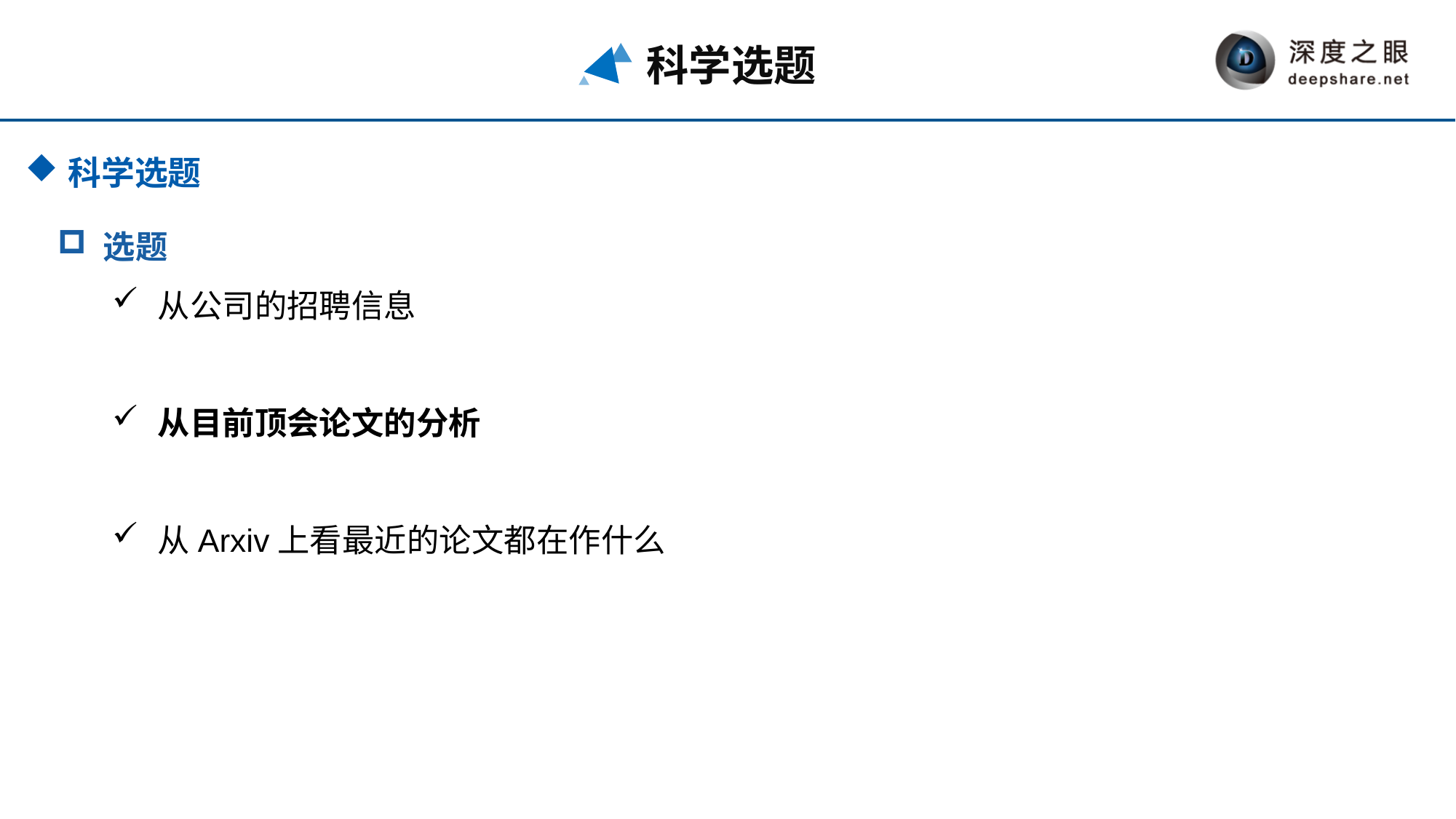

科学选题

科学选题
选题
从公司的招聘信息

从目前顶会论文的分析

从Arxiv上看最近的论文都在作什么